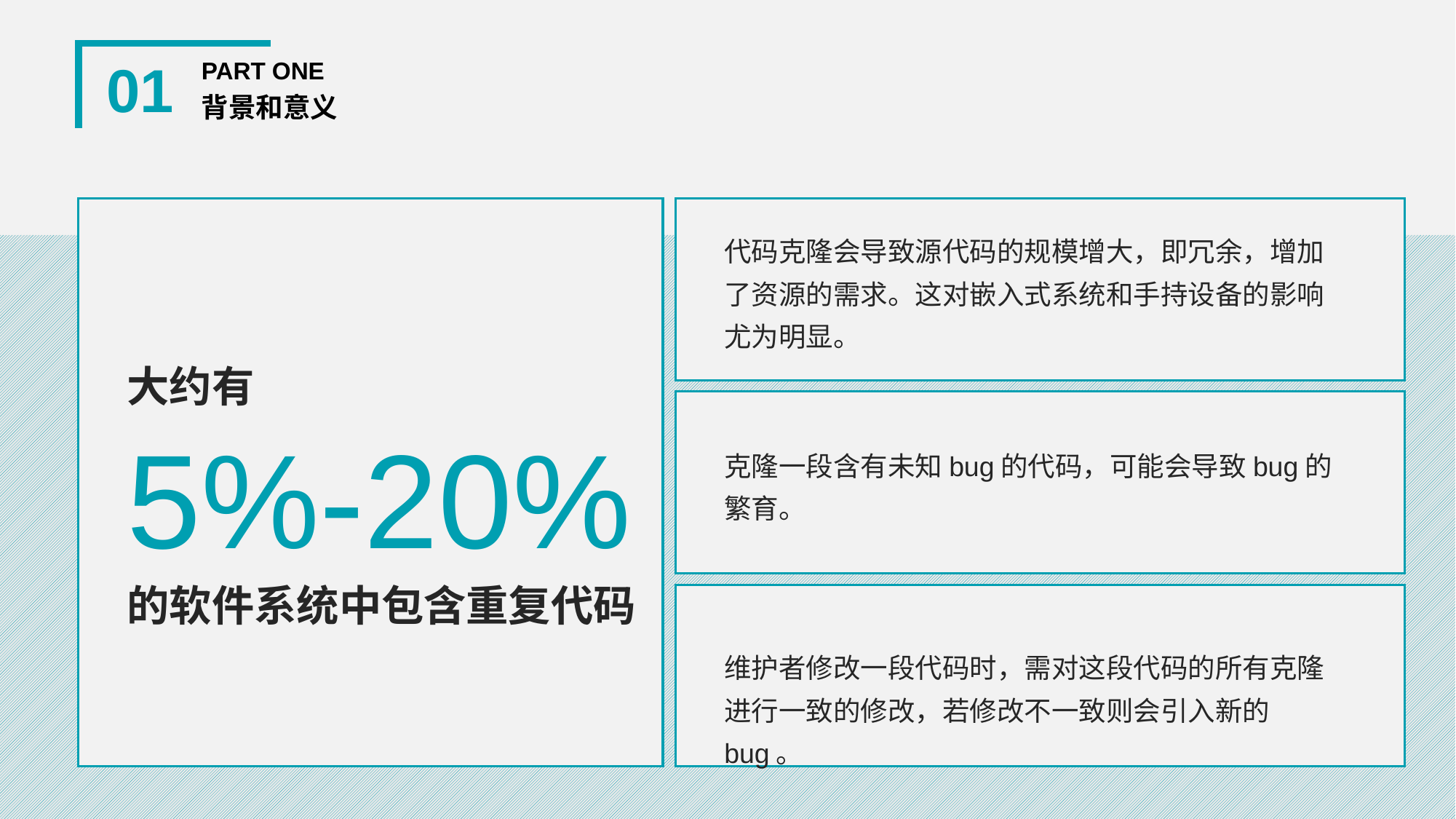

01
PART ONE
背景和意义

代码克隆会导致源代码的规模增大，即冗余，增加了资源的需求。这对嵌入式系统和手持设备的影响尤为明显。
大约有

5%-20%
克隆一段含有未知bug的代码，可能会导致bug的繁育。
的软件系统中包含重复代码

维护者修改一段代码时，需对这段代码的所有克隆进行一致的修改，若修改不一致则会引入新的bug。